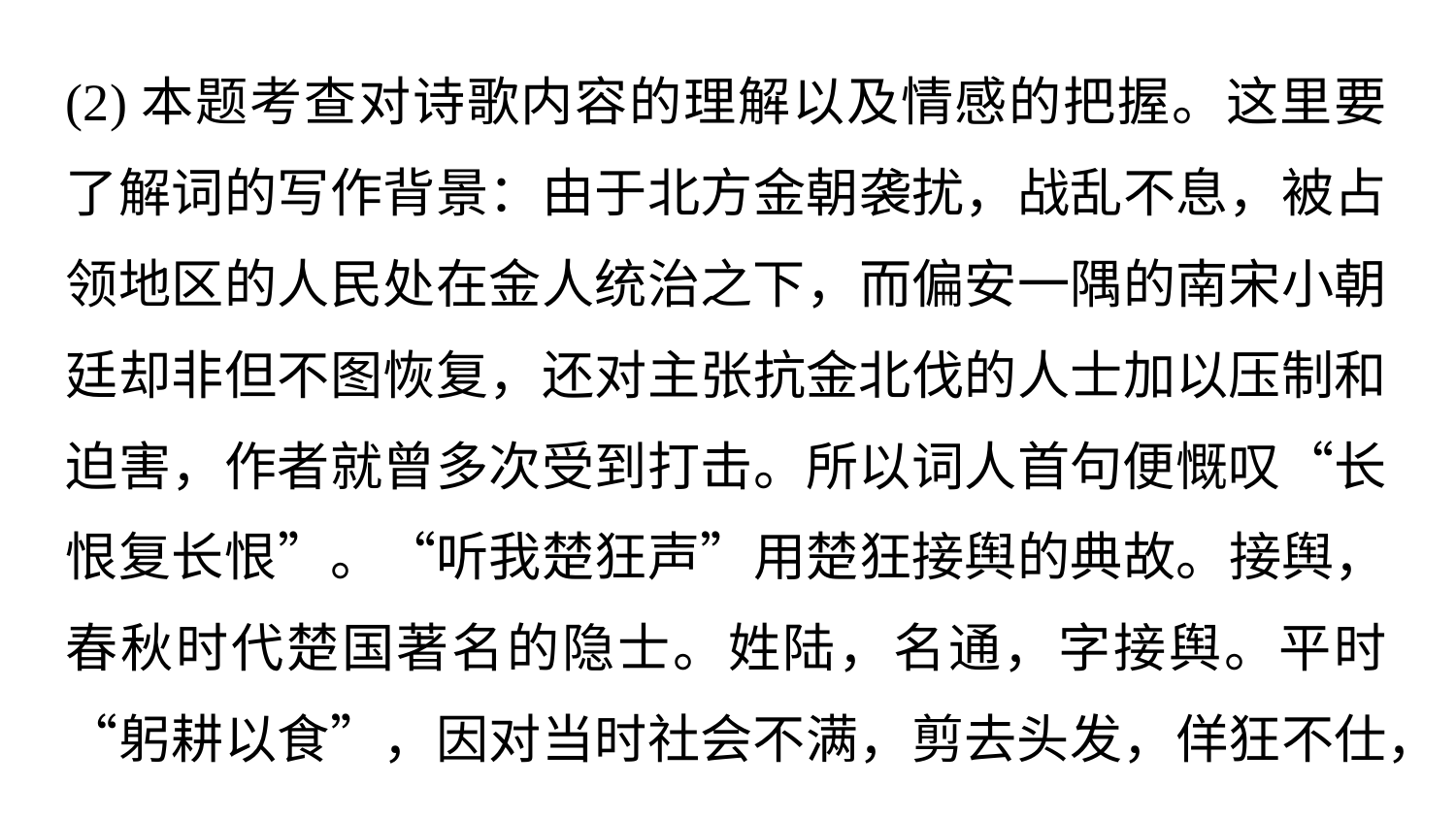

(2)本题考查对诗歌内容的理解以及情感的把握。这里要了解词的写作背景：由于北方金朝袭扰，战乱不息，被占领地区的人民处在金人统治之下，而偏安一隅的南宋小朝廷却非但不图恢复，还对主张抗金北伐的人士加以压制和迫害，作者就曾多次受到打击。所以词人首句便慨叹“长恨复长恨”。“听我楚狂声”用楚狂接舆的典故。接舆，春秋时代楚国著名的隐士。姓陆，名通，字接舆。平时“躬耕以食”，因对当时社会不满，剪去头发，佯狂不仕，